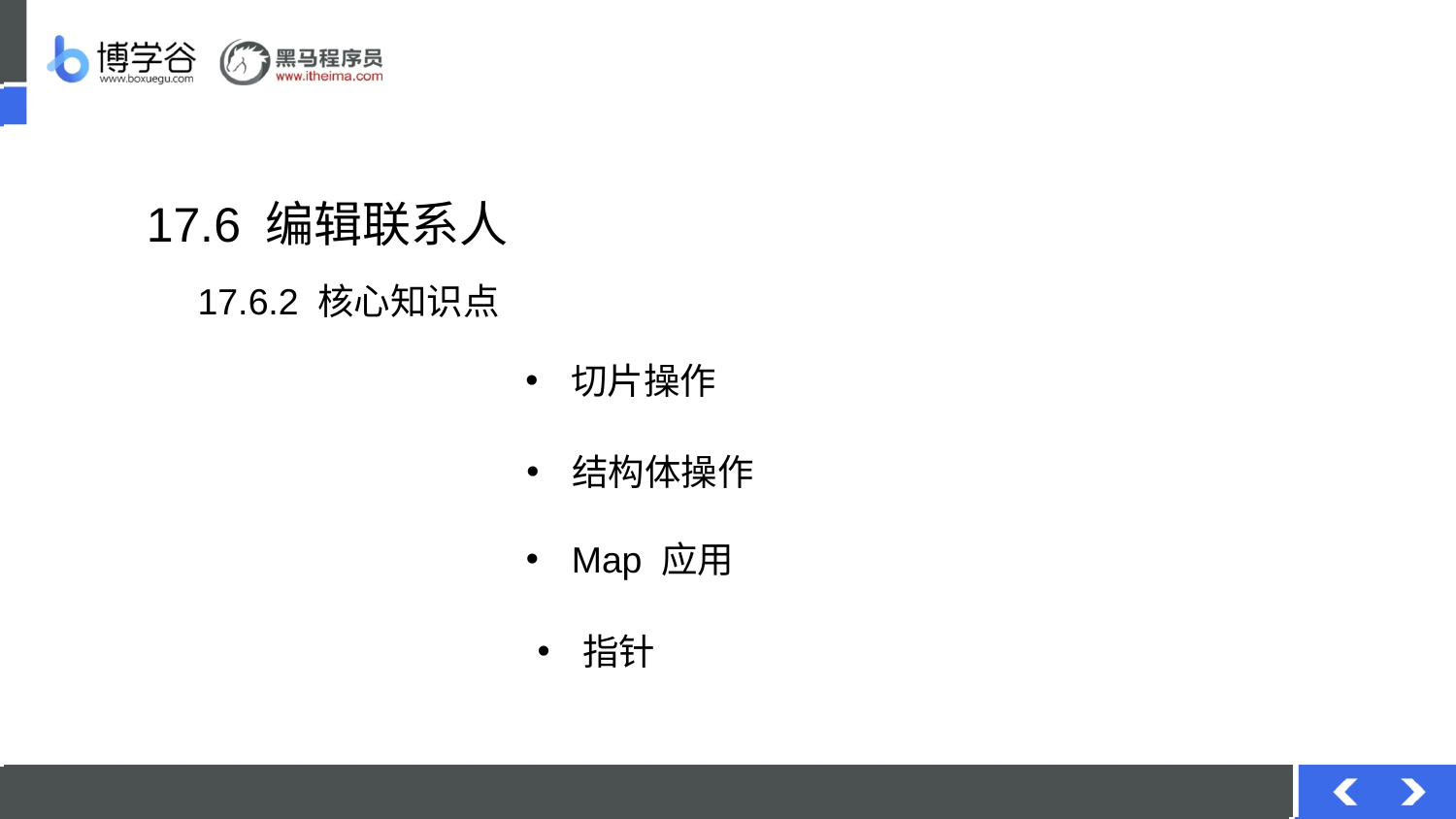

# 17.6 编辑联系人
17.6.2 核心知识点
切片操作
结构体操作
Map 应用
指针